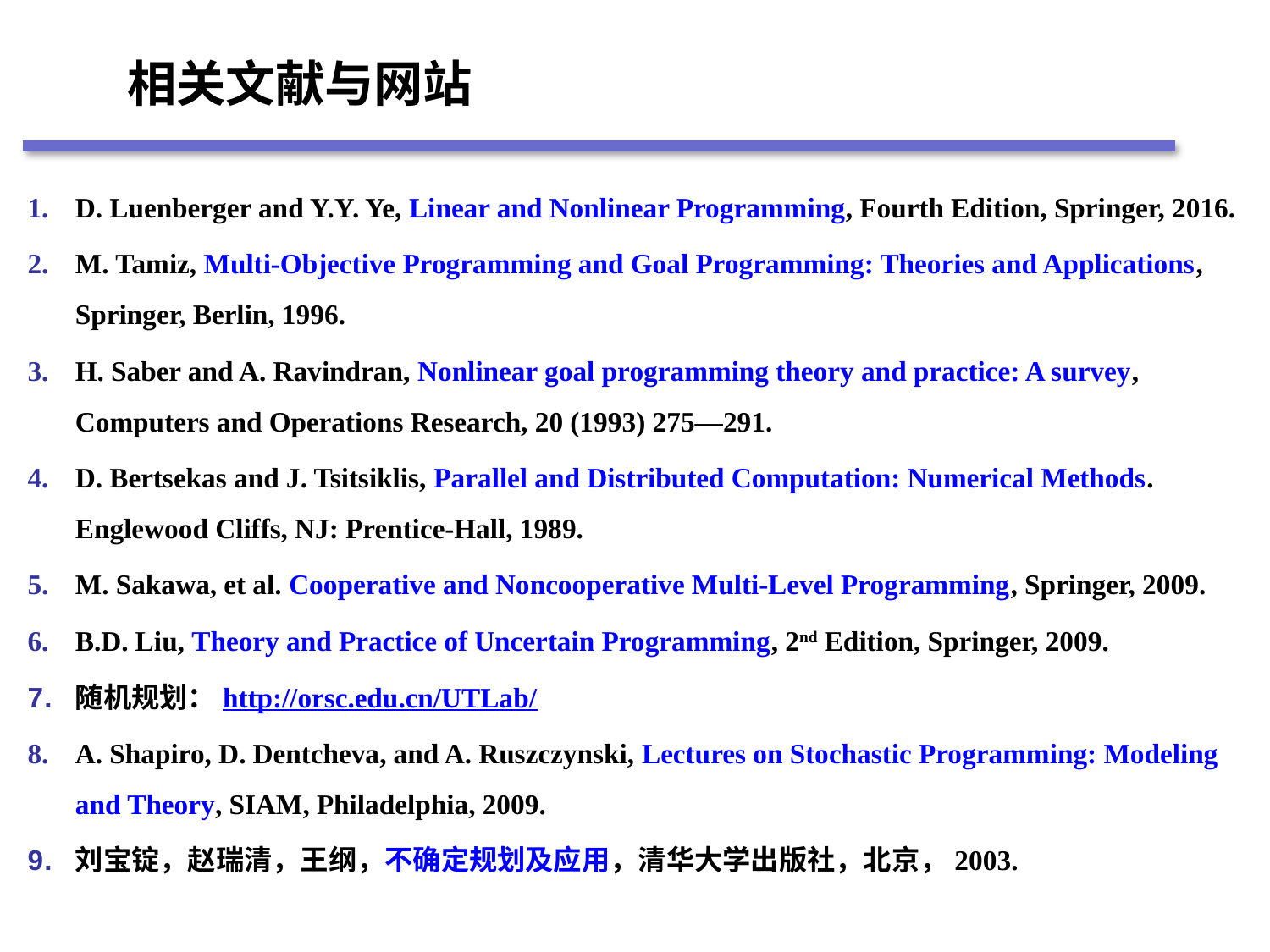

相关文献与网站
D. Luenberger and Y.Y. Ye, Linear and Nonlinear Programming, Fourth Edition, Springer, 2016.
M. Tamiz, Multi-Objective Programming and Goal Programming: Theories and Applications, Springer, Berlin, 1996.
H. Saber and A. Ravindran, Nonlinear goal programming theory and practice: A survey, Computers and Operations Research, 20 (1993) 275—291.
D. Bertsekas and J. Tsitsiklis, Parallel and Distributed Computation: Numerical Methods. Englewood Cliffs, NJ: Prentice-Hall, 1989.
M. Sakawa, et al. Cooperative and Noncooperative Multi-Level Programming, Springer, 2009.
B.D. Liu, Theory and Practice of Uncertain Programming, 2nd Edition, Springer, 2009.
随机规划：http://orsc.edu.cn/UTLab/
A. Shapiro, D. Dentcheva, and A. Ruszczynski, Lectures on Stochastic Programming: Modeling and Theory, SIAM, Philadelphia, 2009.
刘宝锭，赵瑞清，王纲，不确定规划及应用，清华大学出版社，北京，2003.